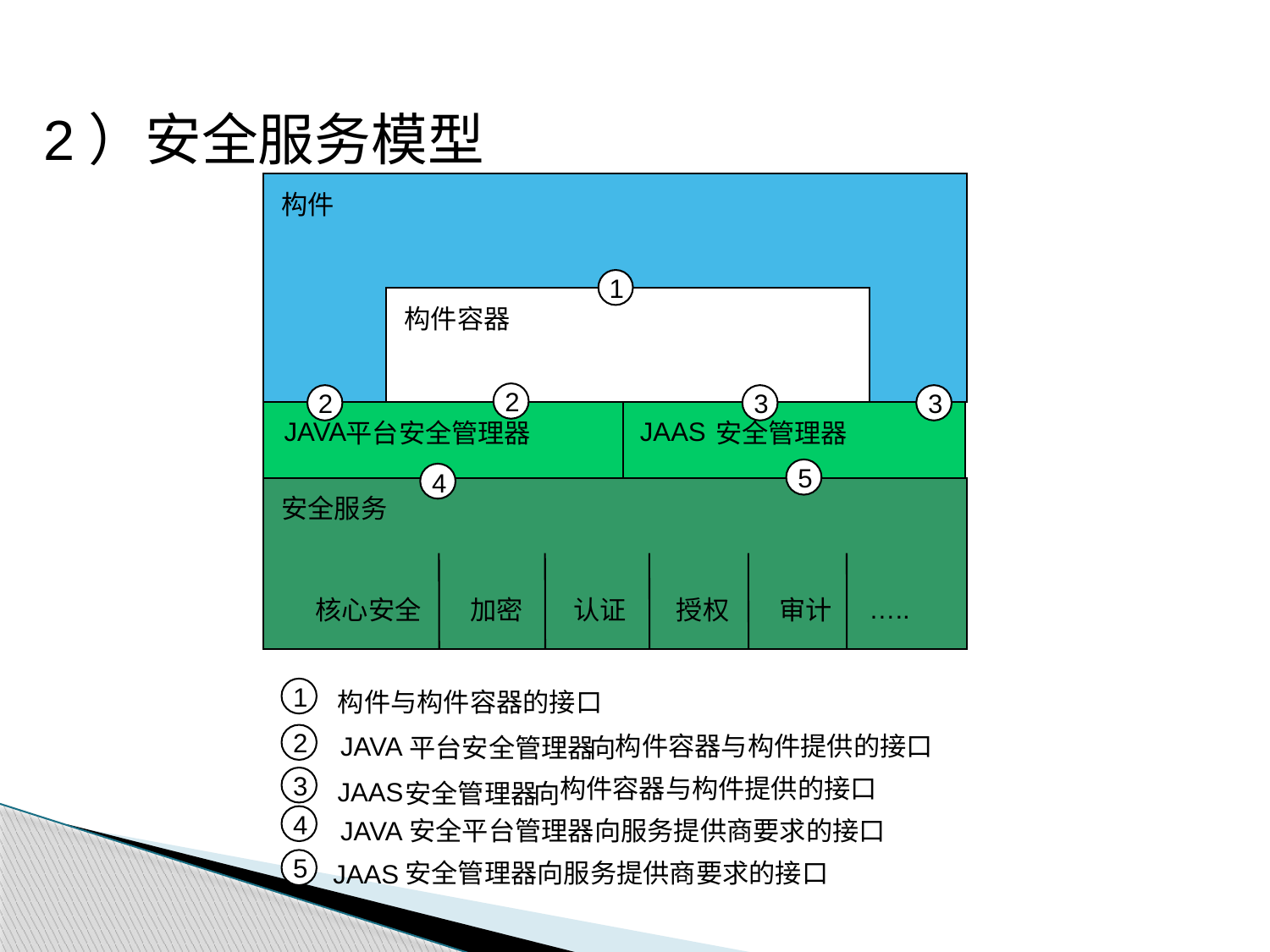

2）安全服务模型

构件

1

构件容器

2

2

3

3

JAVA

JAAS

平台安全管理器
安全管理器

5

4

安全服务

…..

核心安全
加密
认证
授权
审计

1

构件与构件容器的接口

2

构件容器与构件提供的接口
JAVA
平台安全管理器
向

3

构件容器与构件提供的接口
JAAS

安全管理器
向

4

JAVA
安全平台管理器向服务提供商要求的接口

5

安全管理器向服务提供商要求的接口
JAAS